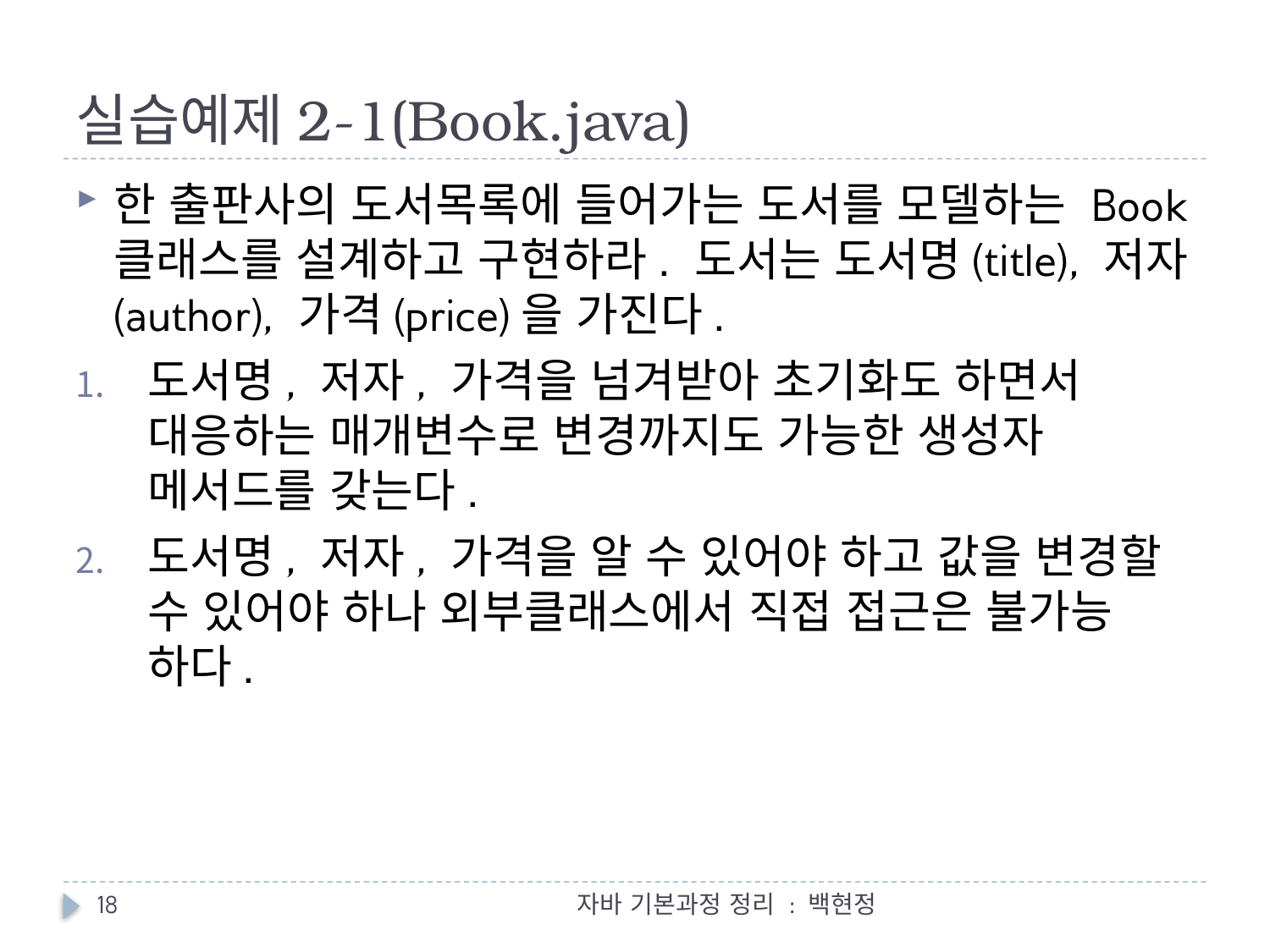

# 실습예제2-1(Book.java)
한 출판사의 도서목록에 들어가는 도서를 모델하는 Book 클래스를 설계하고 구현하라. 도서는 도서명(title), 저자(author), 가격(price)을 가진다.
도서명, 저자, 가격을 넘겨받아 초기화도 하면서 대응하는 매개변수로 변경까지도 가능한 생성자 메서드를 갖는다.
도서명, 저자, 가격을 알 수 있어야 하고 값을 변경할 수 있어야 하나 외부클래스에서 직접 접근은 불가능 하다.
18
자바 기본과정 정리 : 백현정